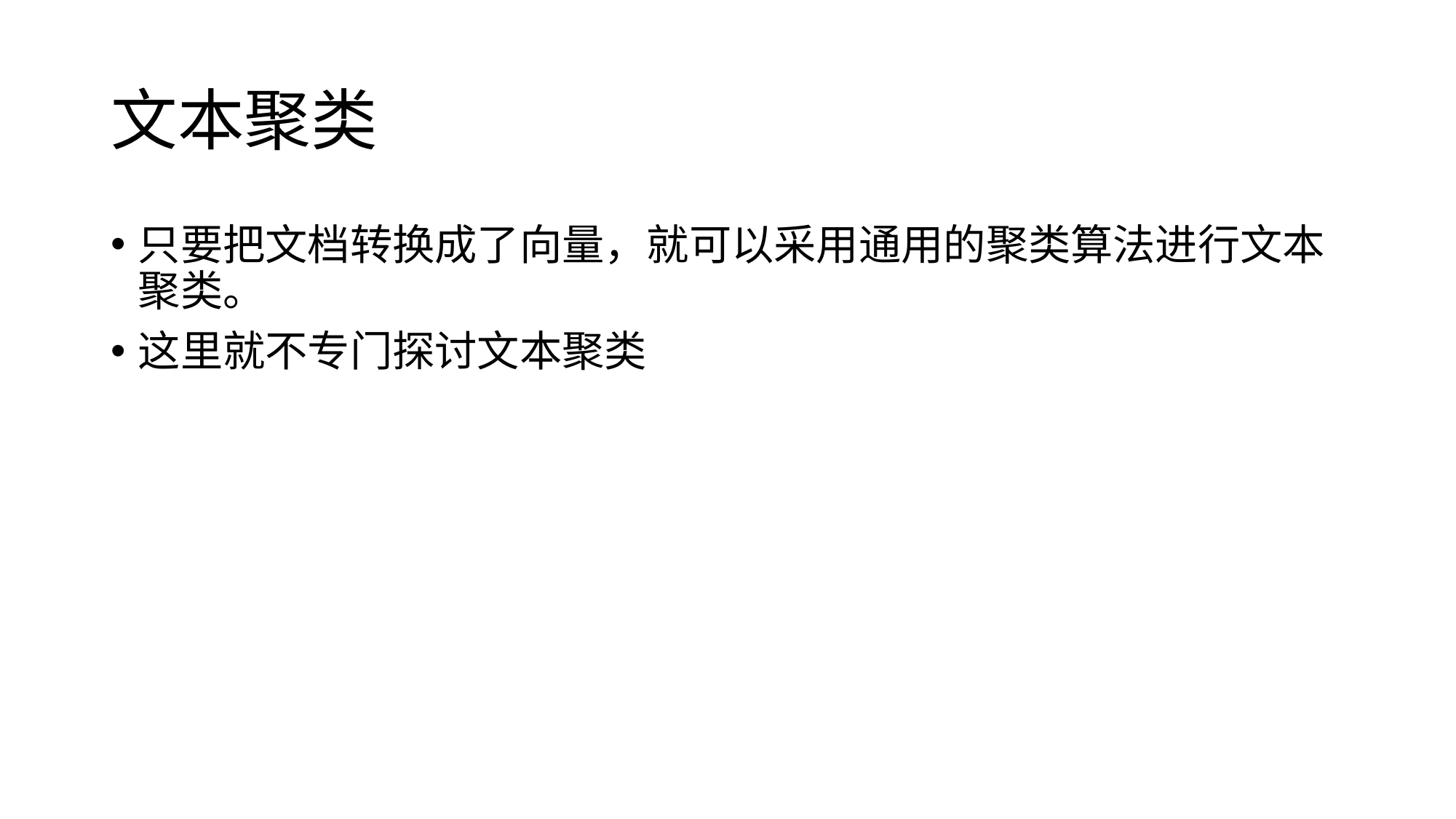

# 文本聚类
只要把文档转换成了向量，就可以采用通用的聚类算法进行文本聚类。
这里就不专门探讨文本聚类